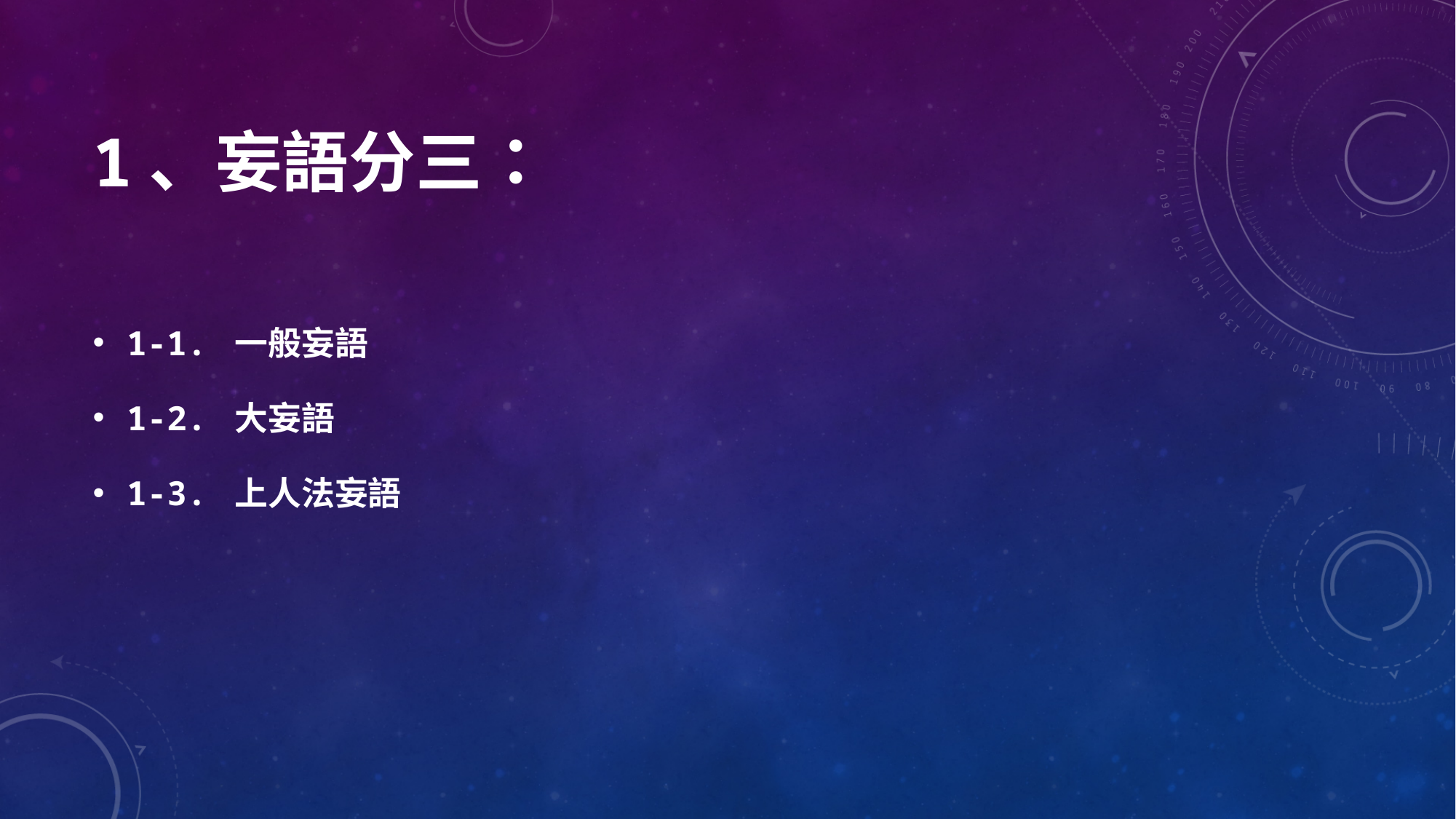

# 1、妄語分三：
1-1. 一般妄語
1-2. 大妄語
1-3. 上人法妄語